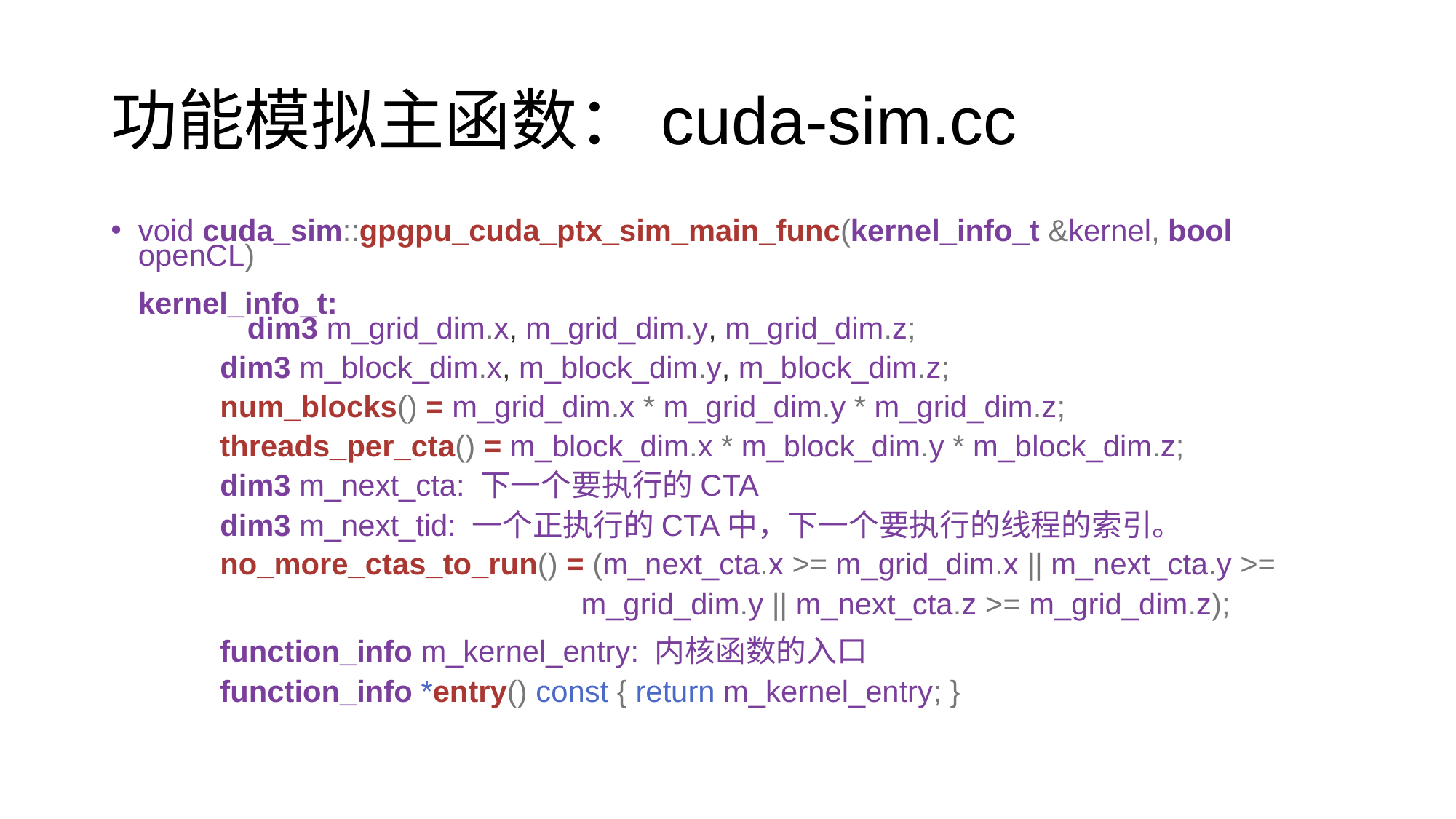

# 功能模拟主函数：cuda-sim.cc
void cuda_sim::gpgpu_cuda_ptx_sim_main_func(kernel_info_t &kernel, bool openCL)
kernel_info_t:
	dim3 m_grid_dim.x, m_grid_dim.y, m_grid_dim.z;
	dim3 m_block_dim.x, m_block_dim.y, m_block_dim.z;
	num_blocks() = m_grid_dim.x * m_grid_dim.y * m_grid_dim.z;
	threads_per_cta() = m_block_dim.x * m_block_dim.y * m_block_dim.z;
	dim3 m_next_cta: 下一个要执行的CTA
	dim3 m_next_tid: 一个正执行的CTA中，下一个要执行的线程的索引。
	no_more_ctas_to_run() = (m_next_cta.x >= m_grid_dim.x || m_next_cta.y >=
				    m_grid_dim.y || m_next_cta.z >= m_grid_dim.z);
	function_info m_kernel_entry: 内核函数的入口
	function_info *entry() const { return m_kernel_entry; }